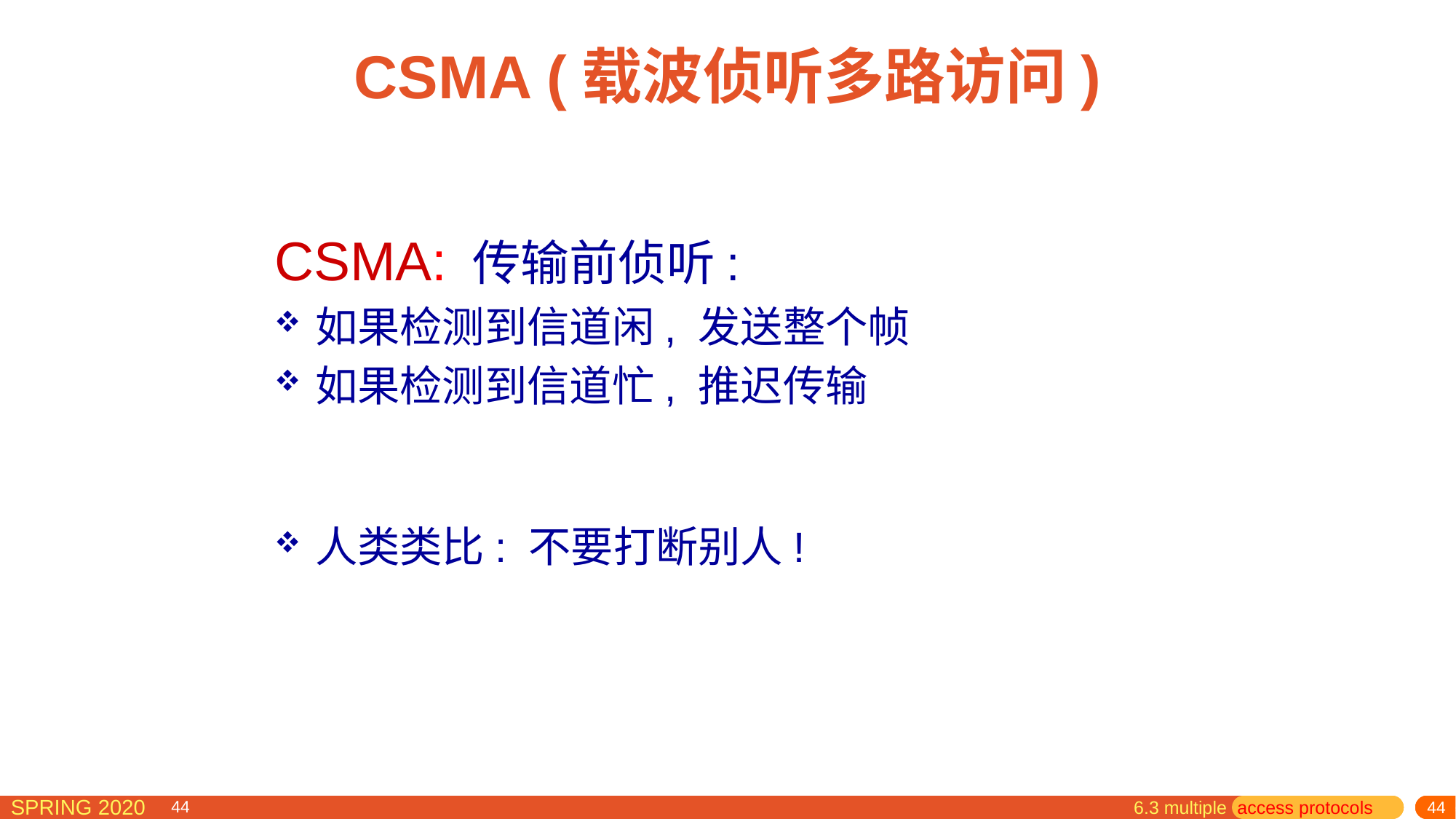

# CSMA (载波侦听多路访问)
CSMA: 传输前侦听:
如果检测到信道闲, 发送整个帧
如果检测到信道忙, 推迟传输
人类类比: 不要打断别人!
6.3 multiple  access protocols